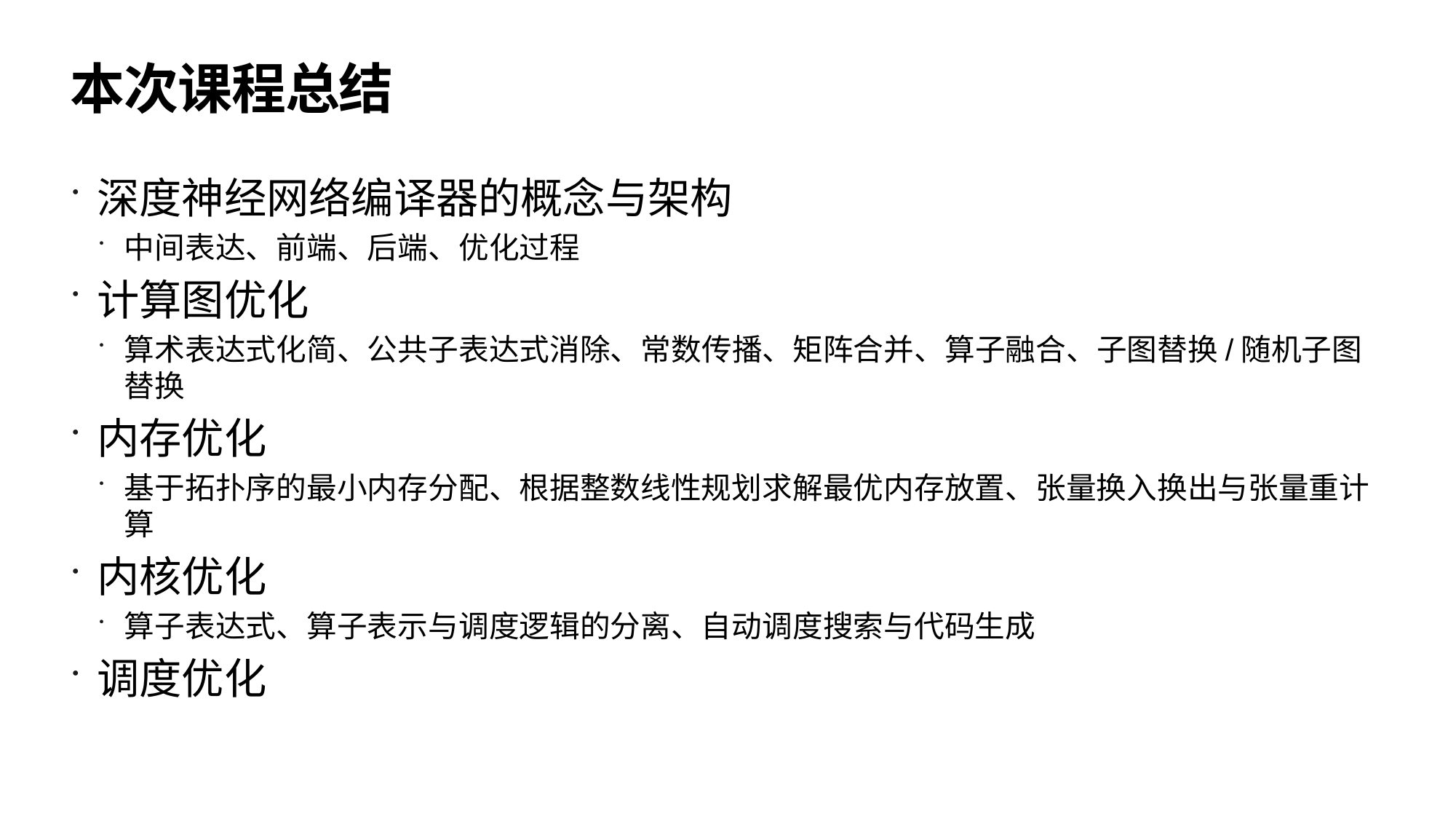

# 本次课程总结
深度神经网络编译器的概念与架构
中间表达、前端、后端、优化过程
计算图优化
算术表达式化简、公共子表达式消除、常数传播、矩阵合并、算子融合、子图替换/随机子图替换
内存优化
基于拓扑序的最小内存分配、根据整数线性规划求解最优内存放置、张量换入换出与张量重计算
内核优化
算子表达式、算子表示与调度逻辑的分离、自动调度搜索与代码生成
调度优化